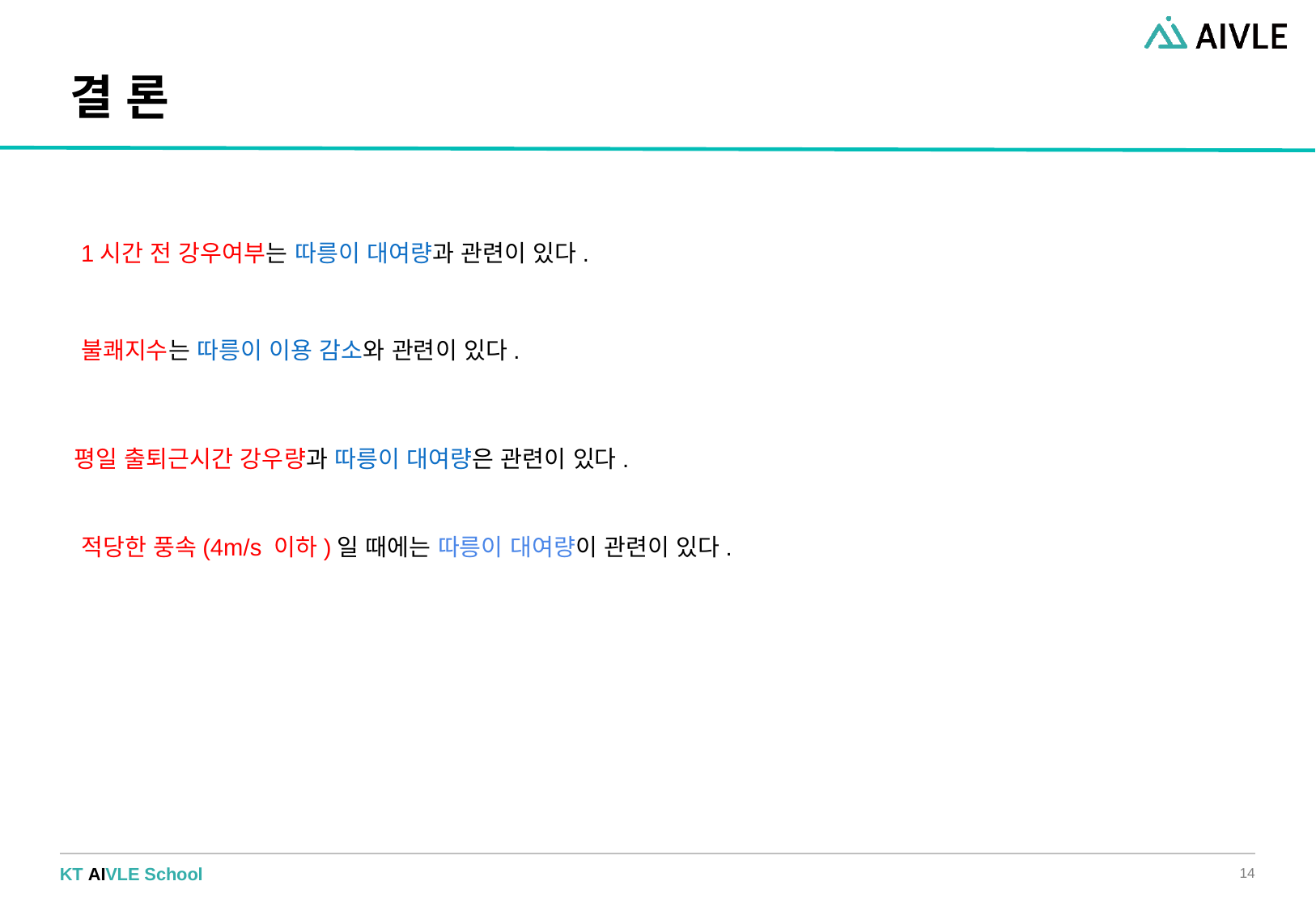

# 결 론
1시간 전 강우여부는 따릉이 대여량과 관련이 있다.

불쾌지수는 따릉이 이용 감소와 관련이 있다.

평일 출퇴근시간 강우량과 따릉이 대여량은 관련이 있다.
적당한 풍속(4m/s 이하)일 때에는 따릉이 대여량이 관련이 있다.